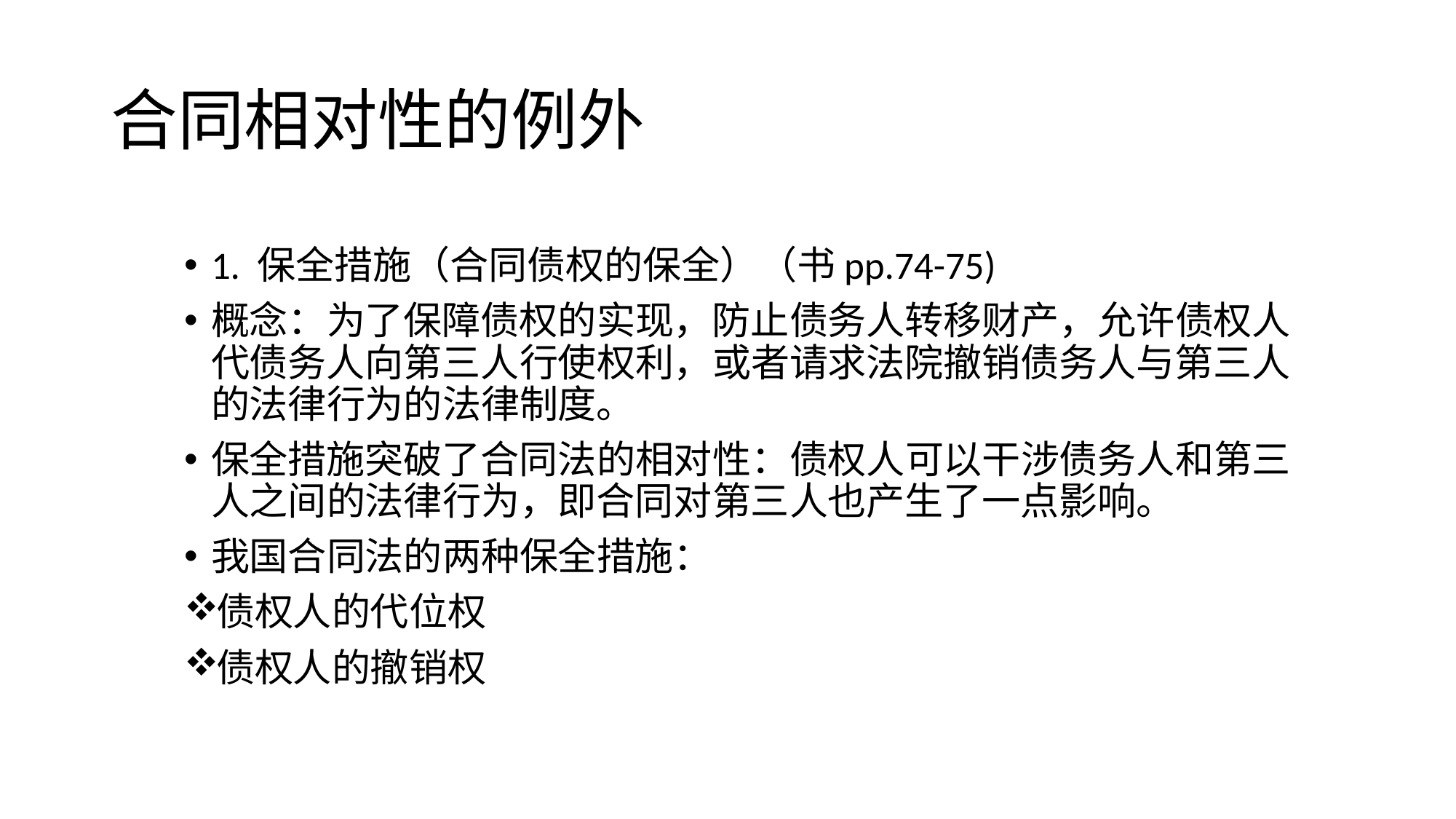

# 合同相对性的例外
1. 保全措施（合同债权的保全）（书pp.74-75)
概念：为了保障债权的实现，防止债务人转移财产，允许债权人代债务人向第三人行使权利，或者请求法院撤销债务人与第三人的法律行为的法律制度。
保全措施突破了合同法的相对性：债权人可以干涉债务人和第三人之间的法律行为，即合同对第三人也产生了一点影响。
我国合同法的两种保全措施：
债权人的代位权
债权人的撤销权